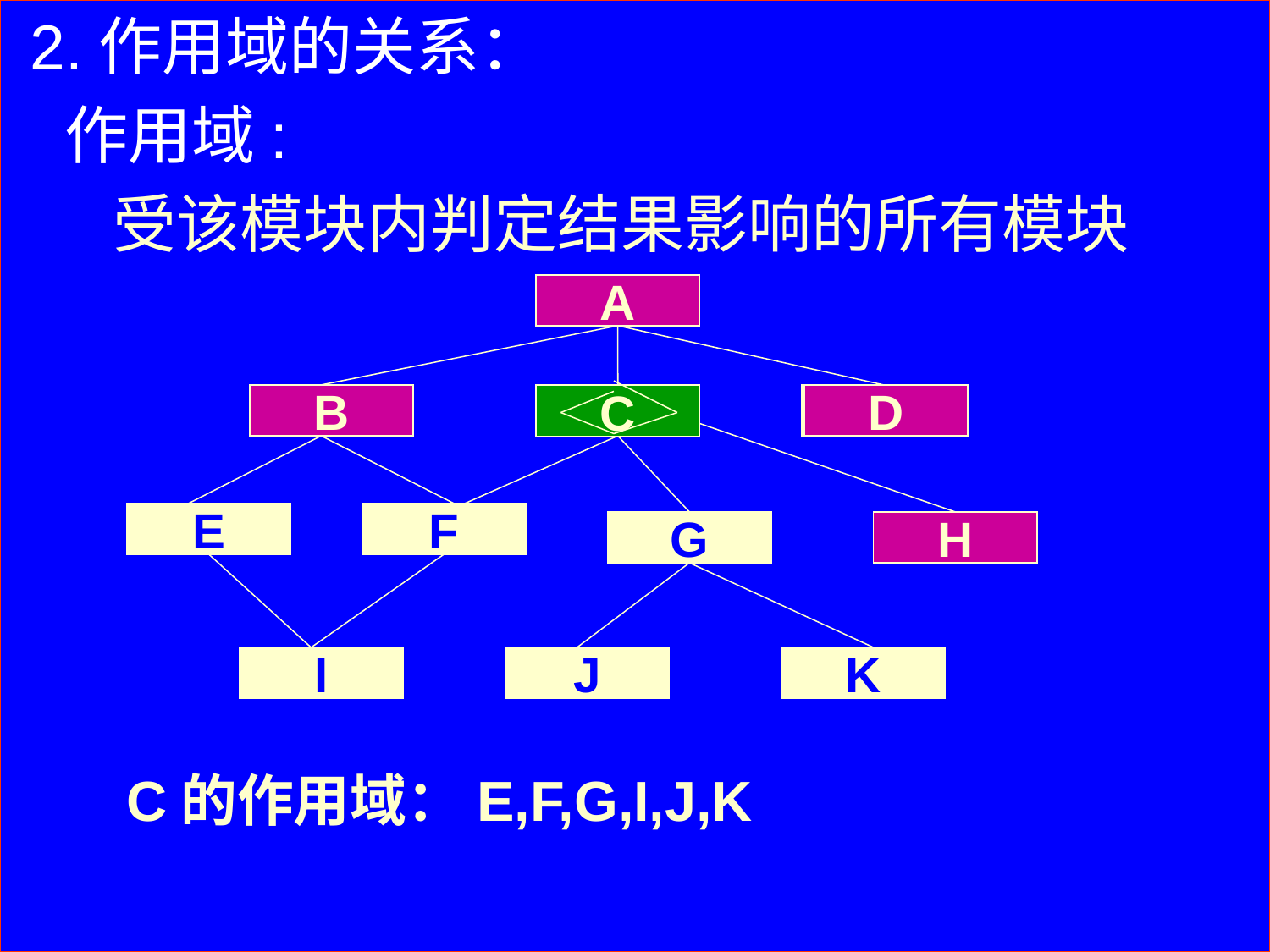

2.作用域的关系：
   作用域:
      受该模块内判定结果影响的所有模块
A

B

D
C

E

F

G

H

I

J

K
C的作用域：E,F,G,I,J,K

69